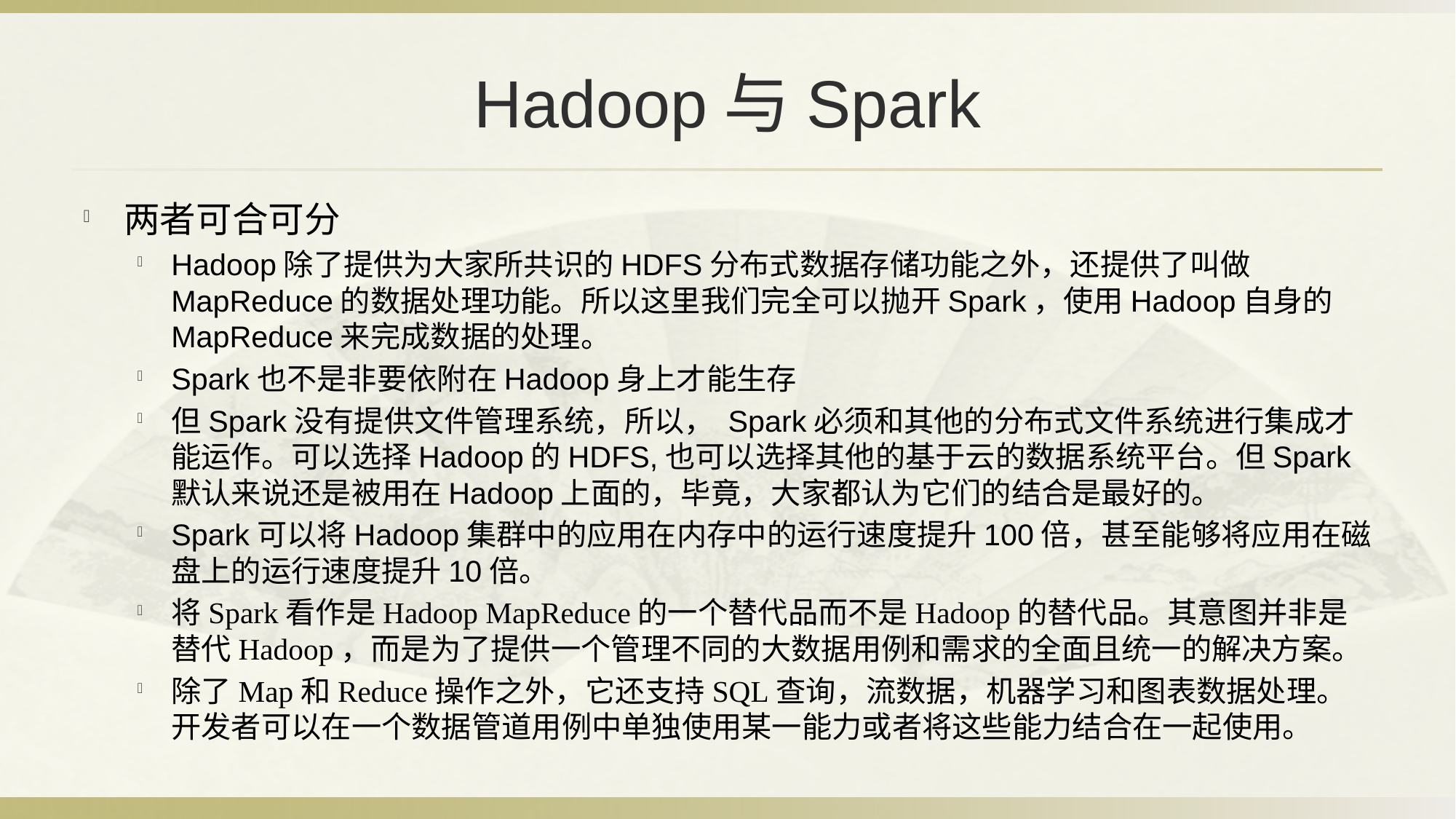

# Hadoop与Spark
两者可合可分
Hadoop除了提供为大家所共识的HDFS分布式数据存储功能之外，还提供了叫做MapReduce的数据处理功能。所以这里我们完全可以抛开Spark，使用Hadoop自身的MapReduce来完成数据的处理。
Spark也不是非要依附在Hadoop身上才能生存
但Spark没有提供文件管理系统，所以， Spark必须和其他的分布式文件系统进行集成才能运作。可以选择Hadoop的HDFS,也可以选择其他的基于云的数据系统平台。但Spark默认来说还是被用在Hadoop上面的，毕竟，大家都认为它们的结合是最好的。
Spark可以将Hadoop集群中的应用在内存中的运行速度提升100倍，甚至能够将应用在磁盘上的运行速度提升10倍。
将Spark看作是Hadoop MapReduce的一个替代品而不是Hadoop的替代品。其意图并非是替代Hadoop，而是为了提供一个管理不同的大数据用例和需求的全面且统一的解决方案。
除了Map和Reduce操作之外，它还支持SQL查询，流数据，机器学习和图表数据处理。开发者可以在一个数据管道用例中单独使用某一能力或者将这些能力结合在一起使用。